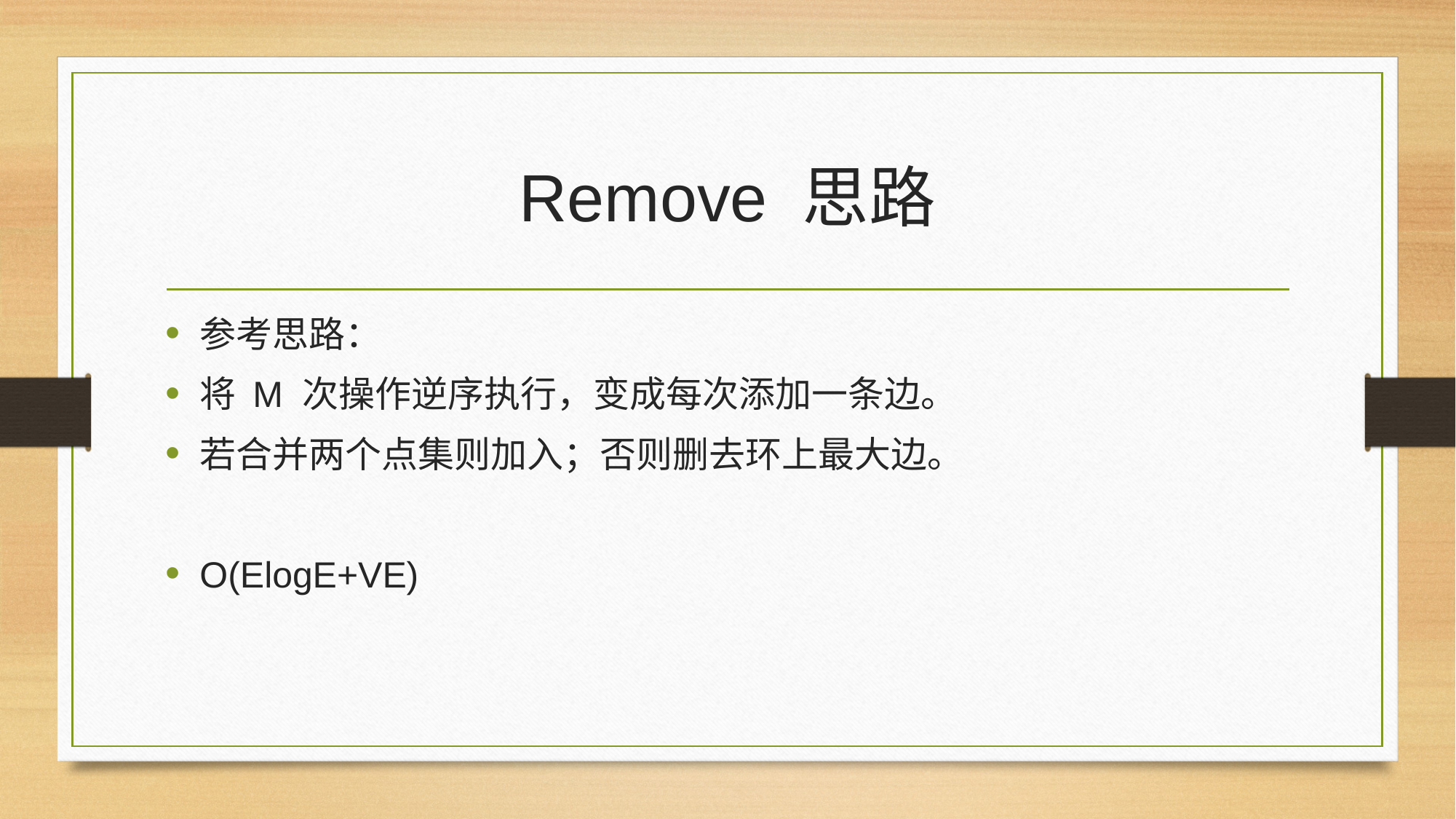

# Remove 思路
参考思路：
将 M 次操作逆序执行，变成每次添加一条边。
若合并两个点集则加入；否则删去环上最大边。

O(ElogE+VE)